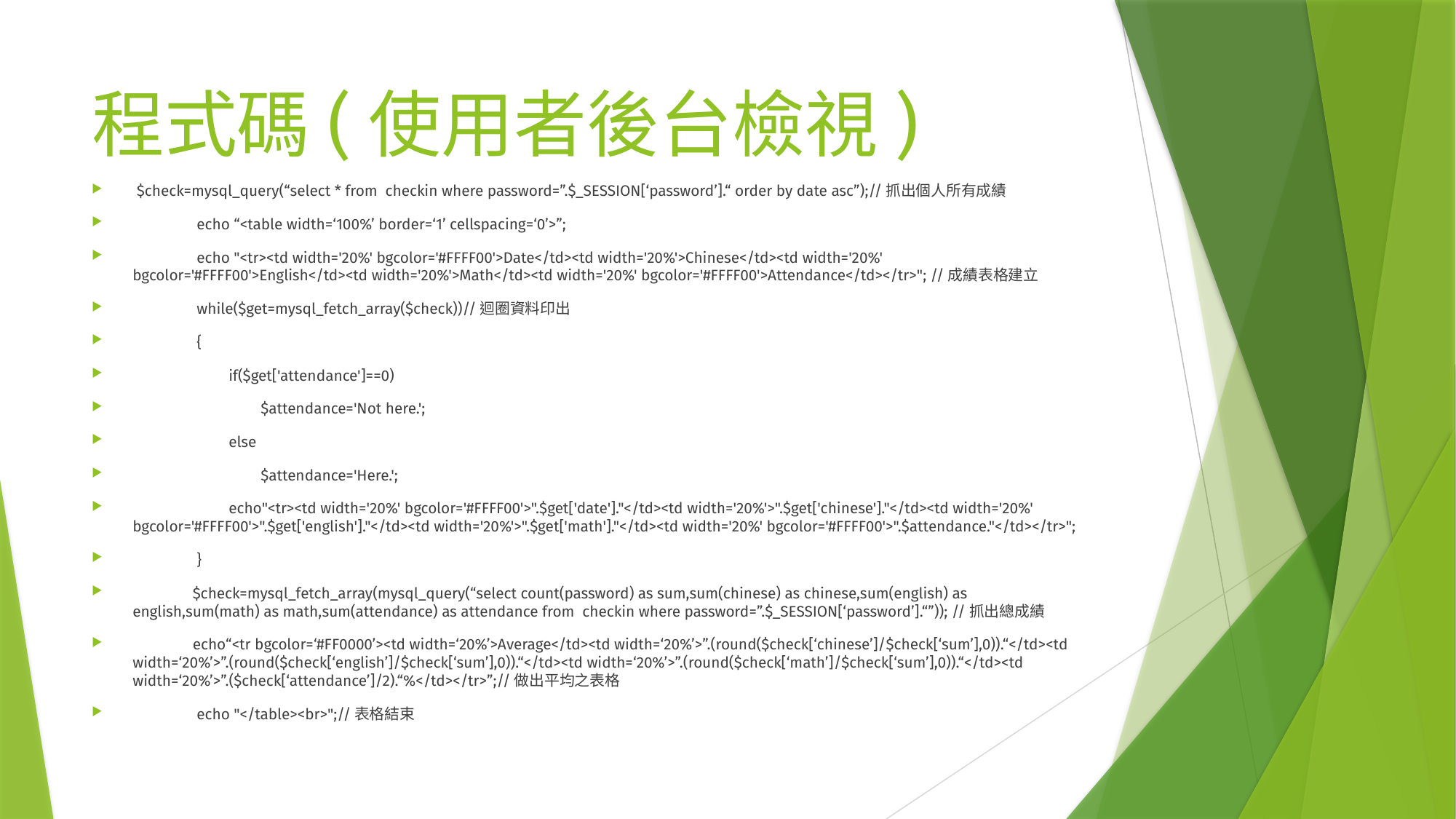

# 程式碼(使用者後台檢視)
 $check=mysql_query(“select * from  checkin where password=”.$_SESSION[‘password’].“ order by date asc”);//抓出個人所有成績
                echo “<table width=‘100%’ border=‘1’ cellspacing=‘0’>”;
                echo "<tr><td width='20%' bgcolor='#FFFF00'>Date</td><td width='20%'>Chinese</td><td width='20%' bgcolor='#FFFF00'>English</td><td width='20%'>Math</td><td width='20%' bgcolor='#FFFF00'>Attendance</td></tr>"; //成績表格建立
                while($get=mysql_fetch_array($check))//迴圈資料印出
                {
                        if($get['attendance']==0)
                                $attendance='Not here.';
                        else
                                $attendance='Here.';
                        echo"<tr><td width='20%' bgcolor='#FFFF00'>".$get['date']."</td><td width='20%'>".$get['chinese']."</td><td width='20%' bgcolor='#FFFF00'>".$get['english']."</td><td width='20%'>".$get['math']."</td><td width='20%' bgcolor='#FFFF00'>".$attendance."</td></tr>";
                }
               $check=mysql_fetch_array(mysql_query(“select count(password) as sum,sum(chinese) as chinese,sum(english) as english,sum(math) as math,sum(attendance) as attendance from  checkin where password=”.$_SESSION[‘password’].“”)); //抓出總成績
               echo“<tr bgcolor=‘#FF0000’><td width=‘20%’>Average</td><td width=‘20%’>”.(round($check[‘chinese’]/$check[‘sum’],0)).“</td><td width=‘20%’>”.(round($check[‘english’]/$check[‘sum’],0)).“</td><td width=‘20%’>”.(round($check[‘math’]/$check[‘sum’],0)).“</td><td width=‘20%’>”.($check[‘attendance’]/2).“%</td></tr>”;//做出平均之表格
                echo "</table><br>";//表格結束